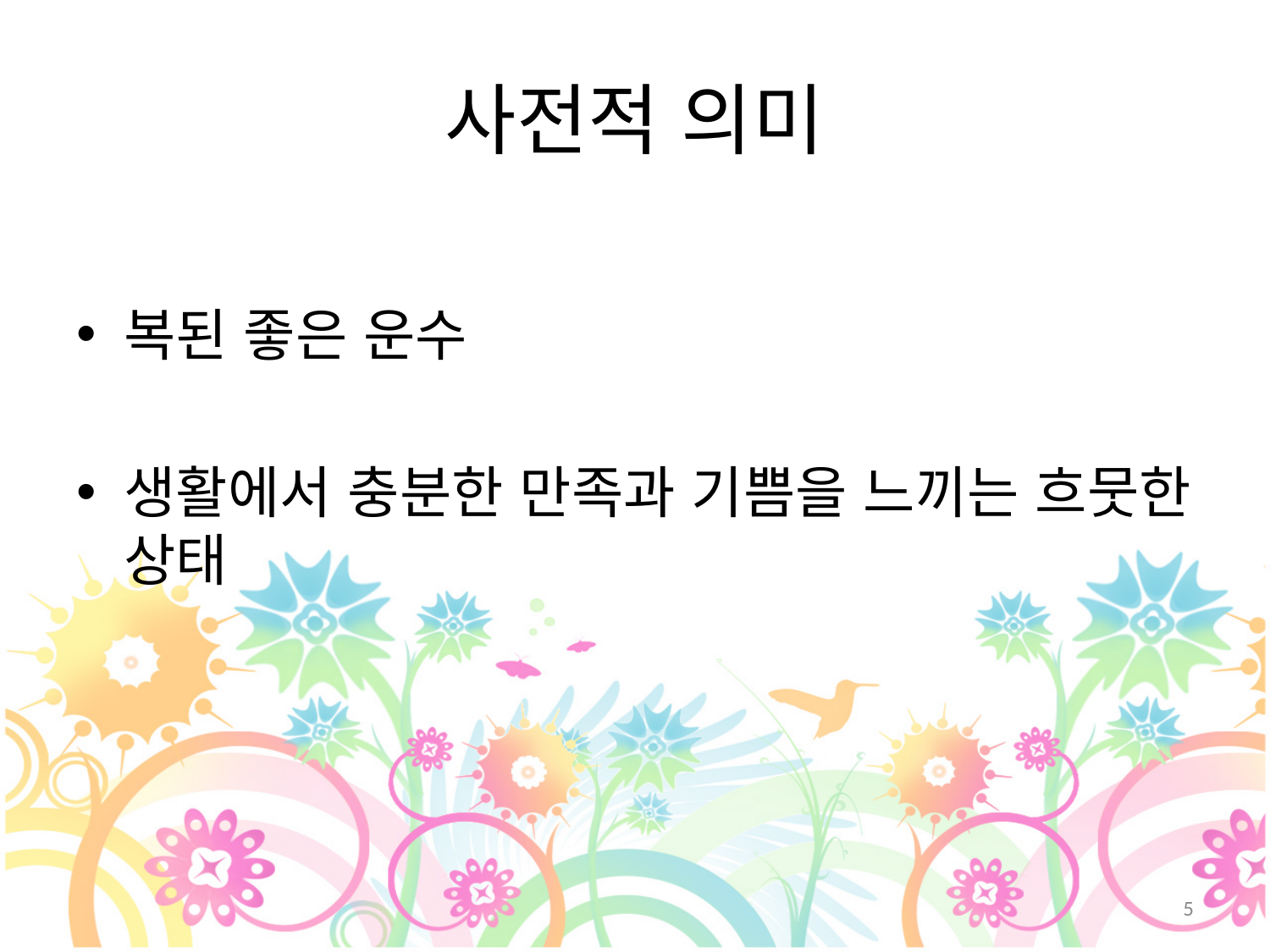

# 사전적 의미

복된 좋은 운수

생활에서 충분한 만족과 기쁨을 느끼는 흐뭇한 상태
5